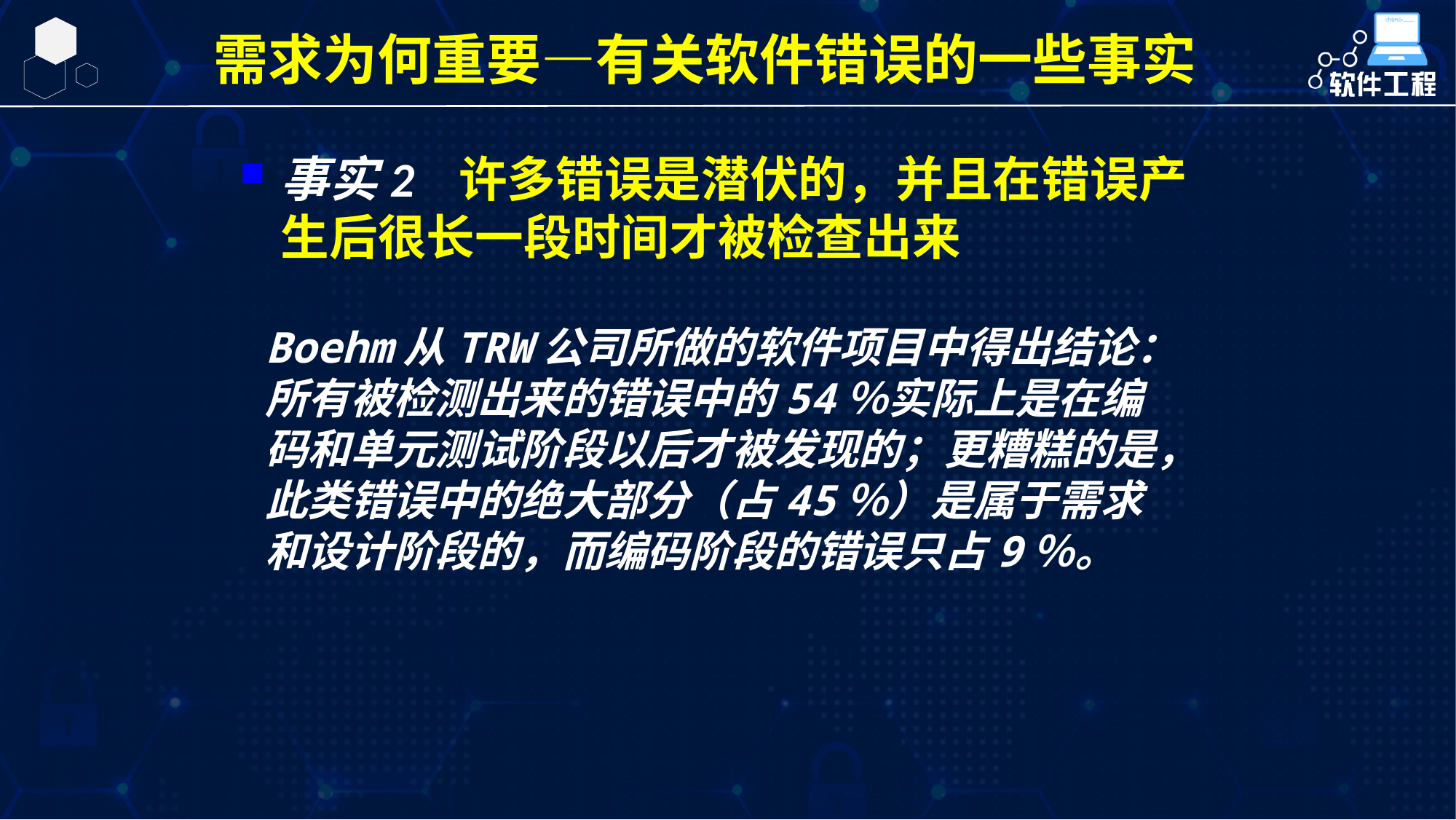

需求为何重要—有关软件错误的一些事实
事实2   许多错误是潜伏的，并且在错误产生后很长一段时间才被检查出来
Boehm从TRW公司所做的软件项目中得出结论：所有被检测出来的错误中的54％实际上是在编码和单元测试阶段以后才被发现的；更糟糕的是，此类错误中的绝大部分（占45％）是属于需求和设计阶段的，而编码阶段的错误只占9％。